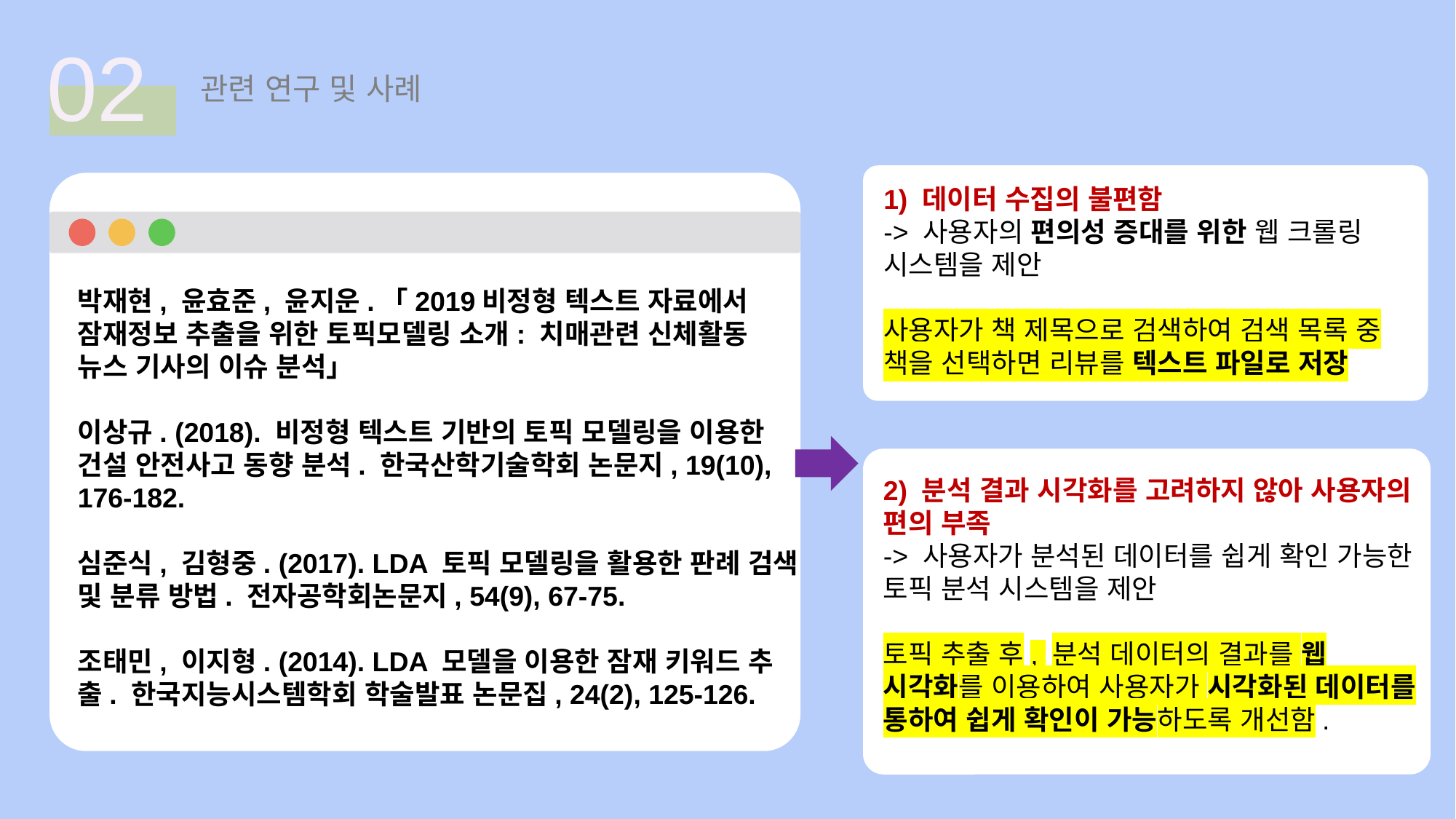

02
관련 연구 및 사례

1) 데이터 수집의 불편함
-> 사용자의 편의성 증대를 위한 웹 크롤링 시스템을 제안

사용자가 책 제목으로 검색하여 검색 목록 중 책을 선택하면 리뷰를 텍스트 파일로 저장

박재현, 윤효준, 윤지운.「2019비정형 텍스트 자료에서 잠재정보 추출을 위한 토픽모델링 소개: 치매관련 신체활동 뉴스 기사의 이슈 분석」

이상규. (2018). 비정형 텍스트 기반의 토픽 모델링을 이용한 건설 안전사고 동향 분석. 한국산학기술학회 논문지, 19(10), 176-182.

심준식, 김형중. (2017). LDA 토픽 모델링을 활용한 판례 검색 및 분류 방법. 전자공학회논문지, 54(9), 67-75.

조태민, 이지형. (2014). LDA 모델을 이용한 잠재 키워드 추출. 한국지능시스템학회 학술발표 논문집, 24(2), 125-126.

2) 분석 결과 시각화를 고려하지 않아 사용자의 편의 부족
-> 사용자가 분석된 데이터를 쉽게 확인 가능한 토픽 분석 시스템을 제안

토픽 추출 후, 분석 데이터의 결과를 웹 시각화를 이용하여 사용자가 시각화된 데이터를 통하여 쉽게 확인이 가능하도록 개선함.